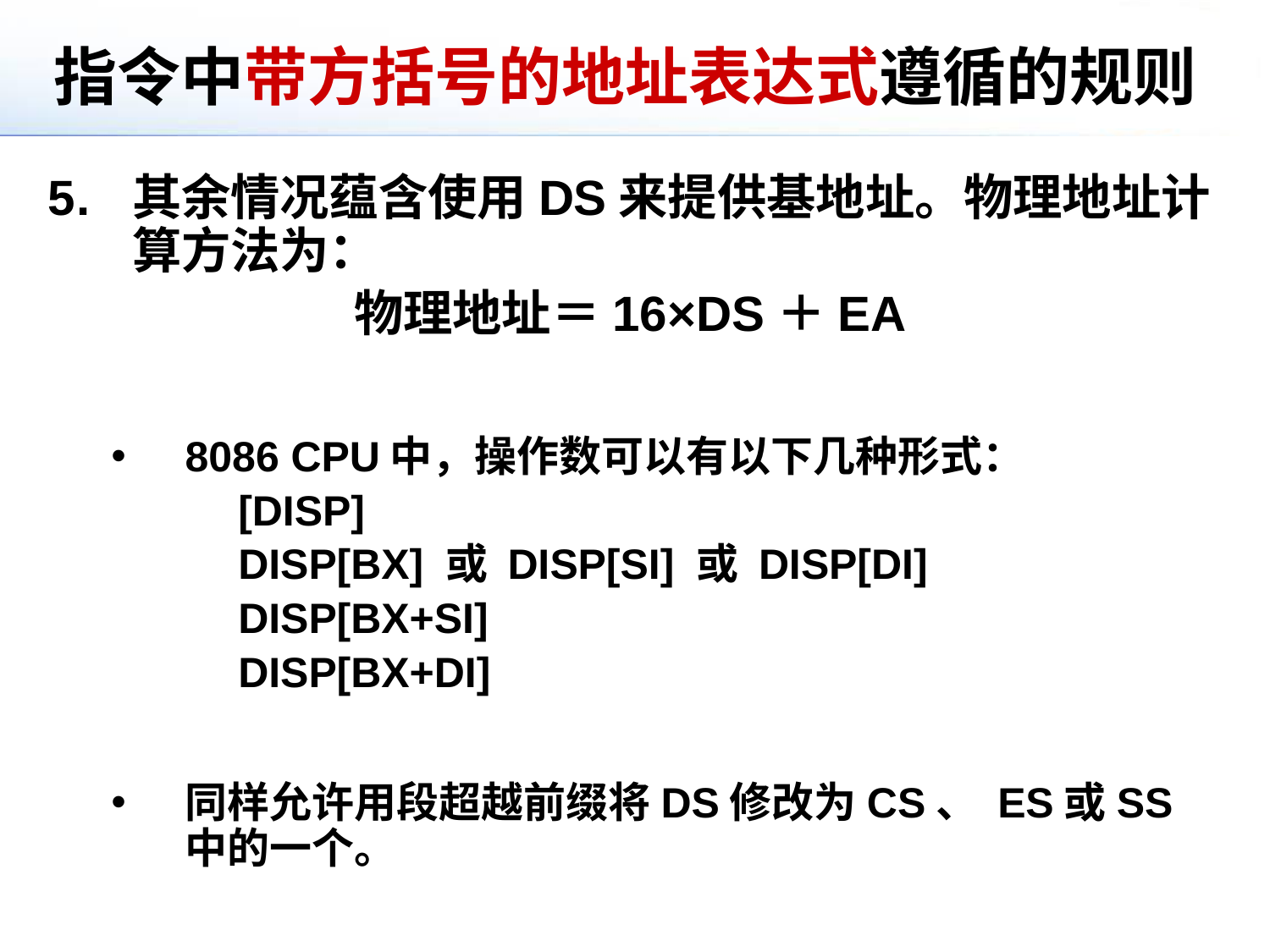

# 指令中带方括号的地址表达式遵循的规则
其余情况蕴含使用DS来提供基地址。物理地址计算方法为：
物理地址＝16×DS＋EA

8086 CPU中，操作数可以有以下几种形式：
[DISP]
DISP[BX] 或 DISP[SI] 或 DISP[DI]
DISP[BX+SI]
DISP[BX+DI]

同样允许用段超越前缀将DS修改为CS、 ES或SS中的一个。